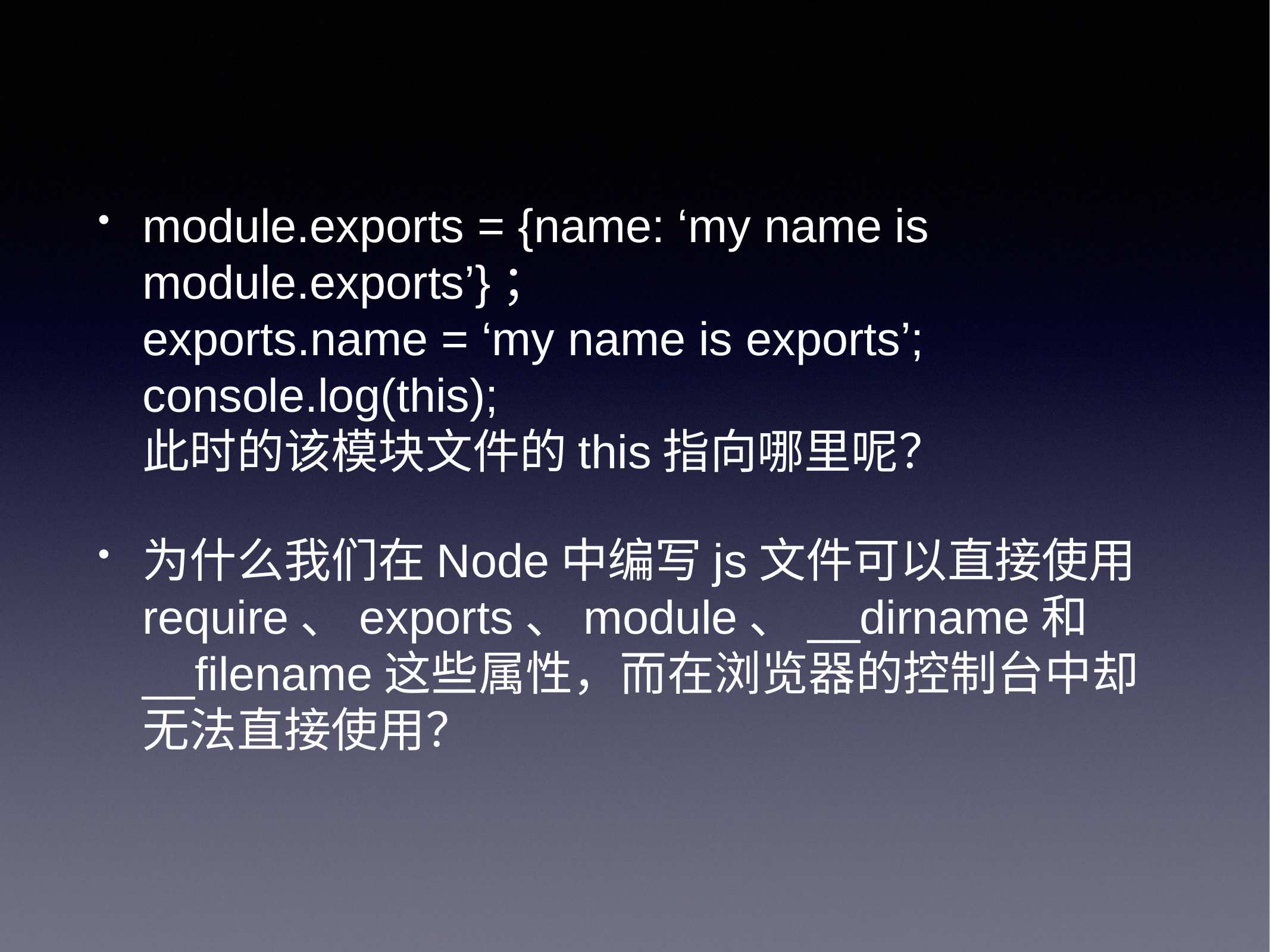

module.exports = {name: ‘my name is module.exports’}；                                                      exports.name = ‘my name is exports’;                   console.log(this);                                                此时的该模块文件的this指向哪里呢？
为什么我们在Node中编写js文件可以直接使用require、exports、module、__dirname和__filename这些属性，而在浏览器的控制台中却无法直接使用？